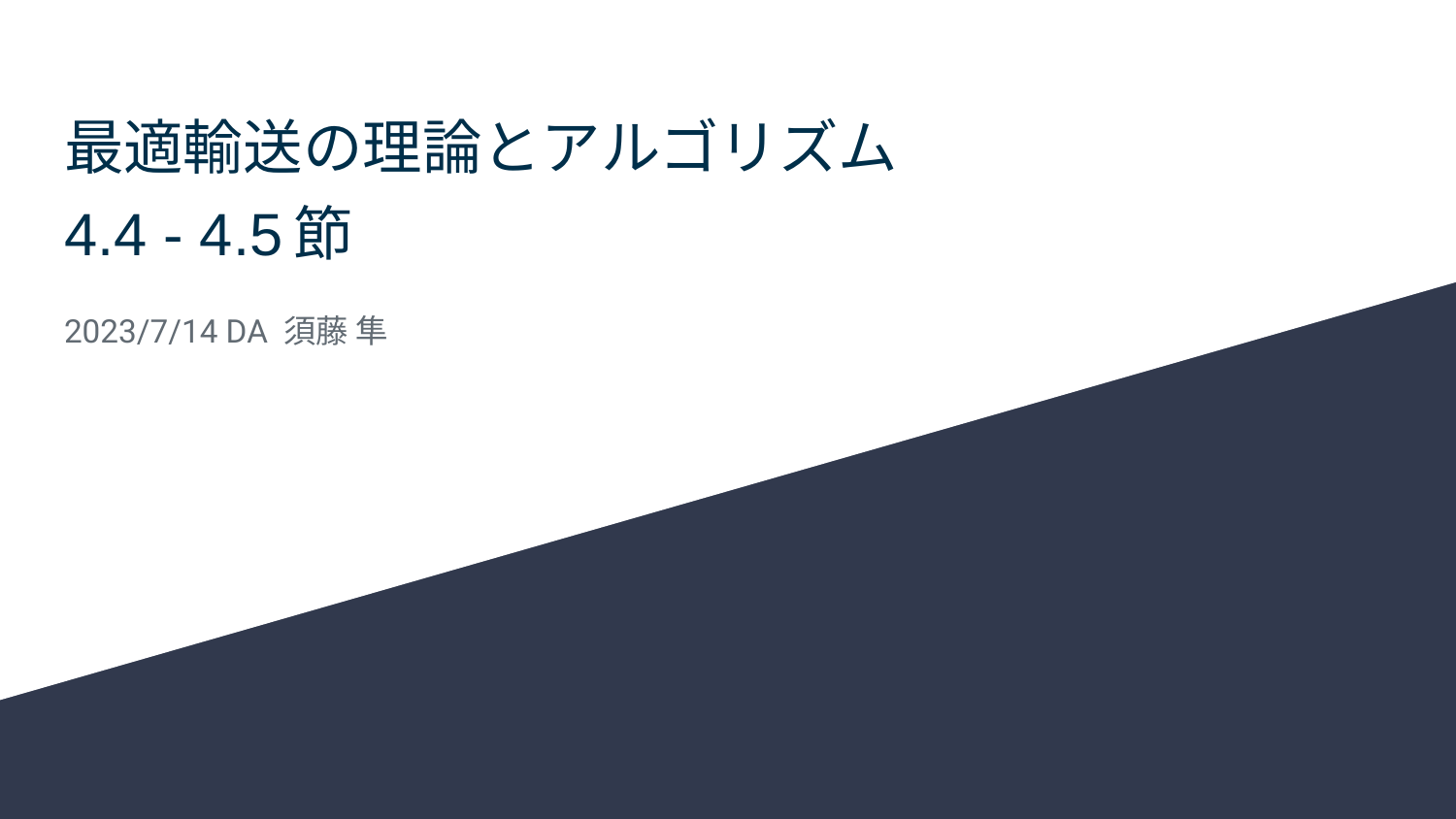

# 最適輸送の理論とアルゴリズム
4.4 - 4.5節
2023/7/14 DA 須藤 隼